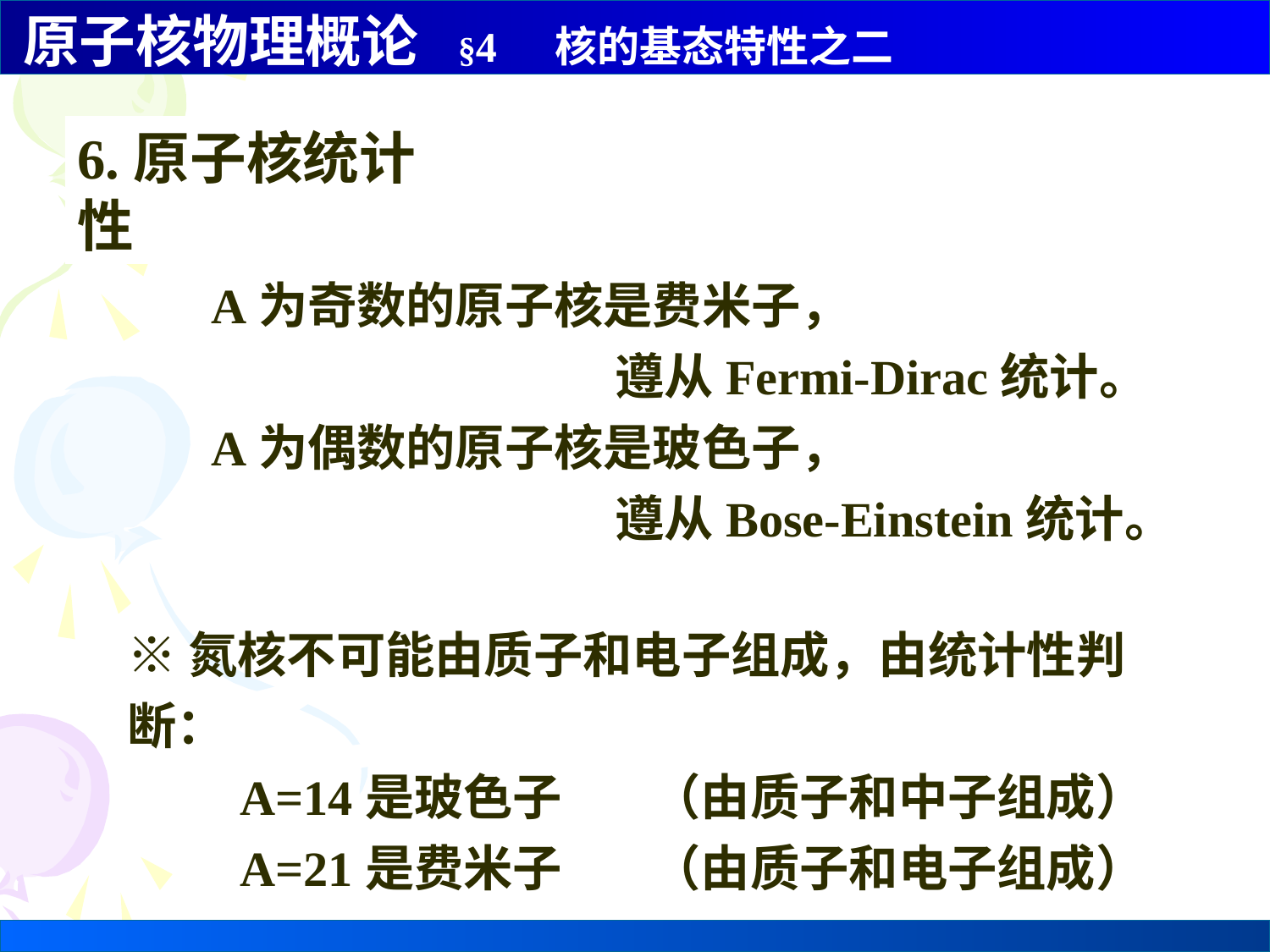

6.原子核统计性
A为奇数的原子核是费米子，
                                   遵从Fermi-Dirac统计。
A为偶数的原子核是玻色子，
                                   遵从Bose-Einstein统计。
※氮核不可能由质子和电子组成，由统计性判断：
    A=14是玻色子        （由质子和中子组成）
    A=21是费米子        （由质子和电子组成）